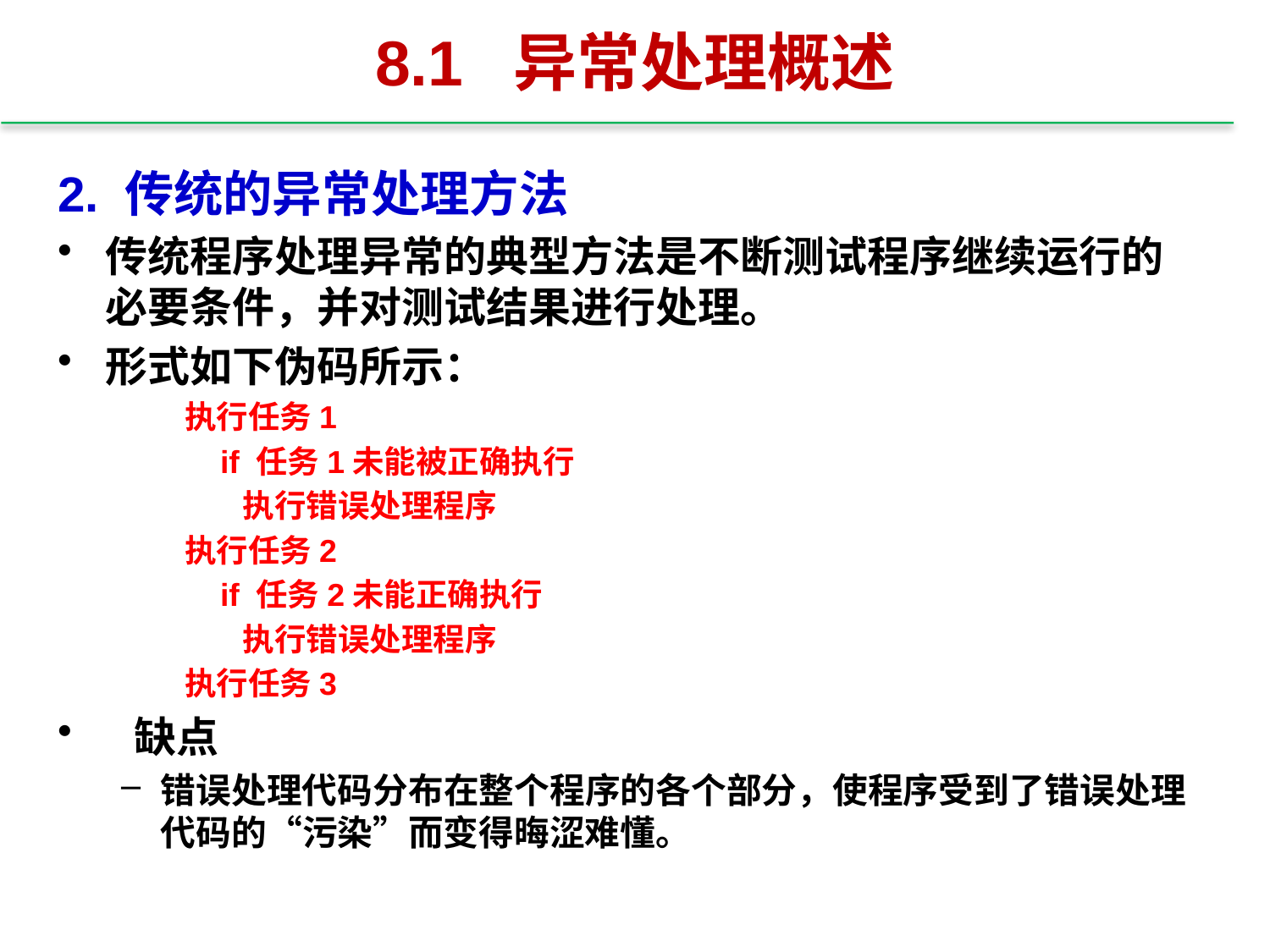

# 8.1  异常处理概述
2. 传统的异常处理方法
传统程序处理异常的典型方法是不断测试程序继续运行的必要条件，并对测试结果进行处理。
形式如下伪码所示：
执行任务1
    if 任务1未能被正确执行
       执行错误处理程序
执行任务2
    if 任务2未能正确执行
       执行错误处理程序
执行任务3
  缺点
错误处理代码分布在整个程序的各个部分，使程序受到了错误处理代码的“污染”而变得晦涩难懂。